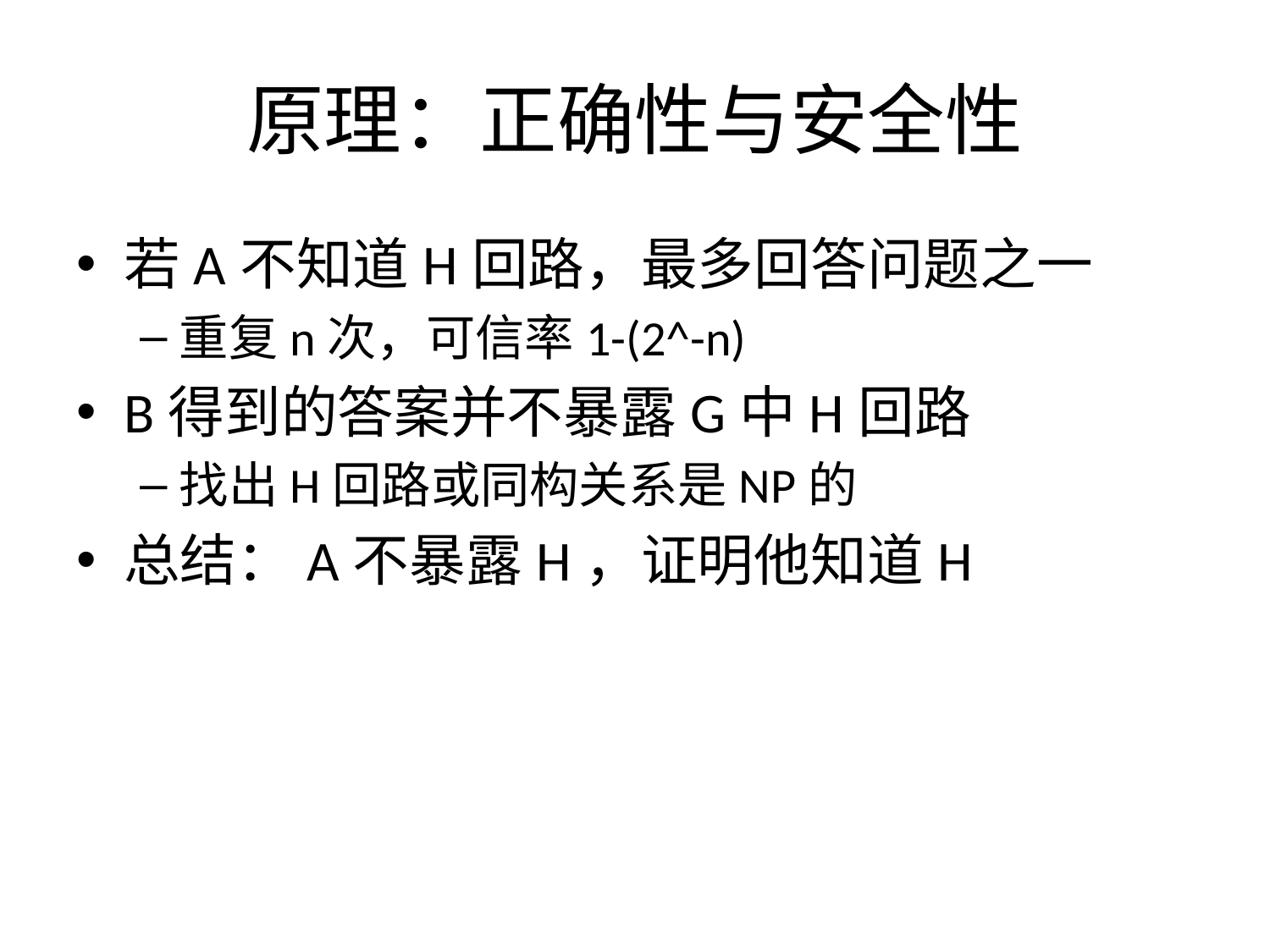

# 原理：正确性与安全性
若A不知道H回路，最多回答问题之一
重复n次，可信率1-(2^-n)
B得到的答案并不暴露G中H回路
找出H回路或同构关系是NP的
总结：A不暴露H，证明他知道H